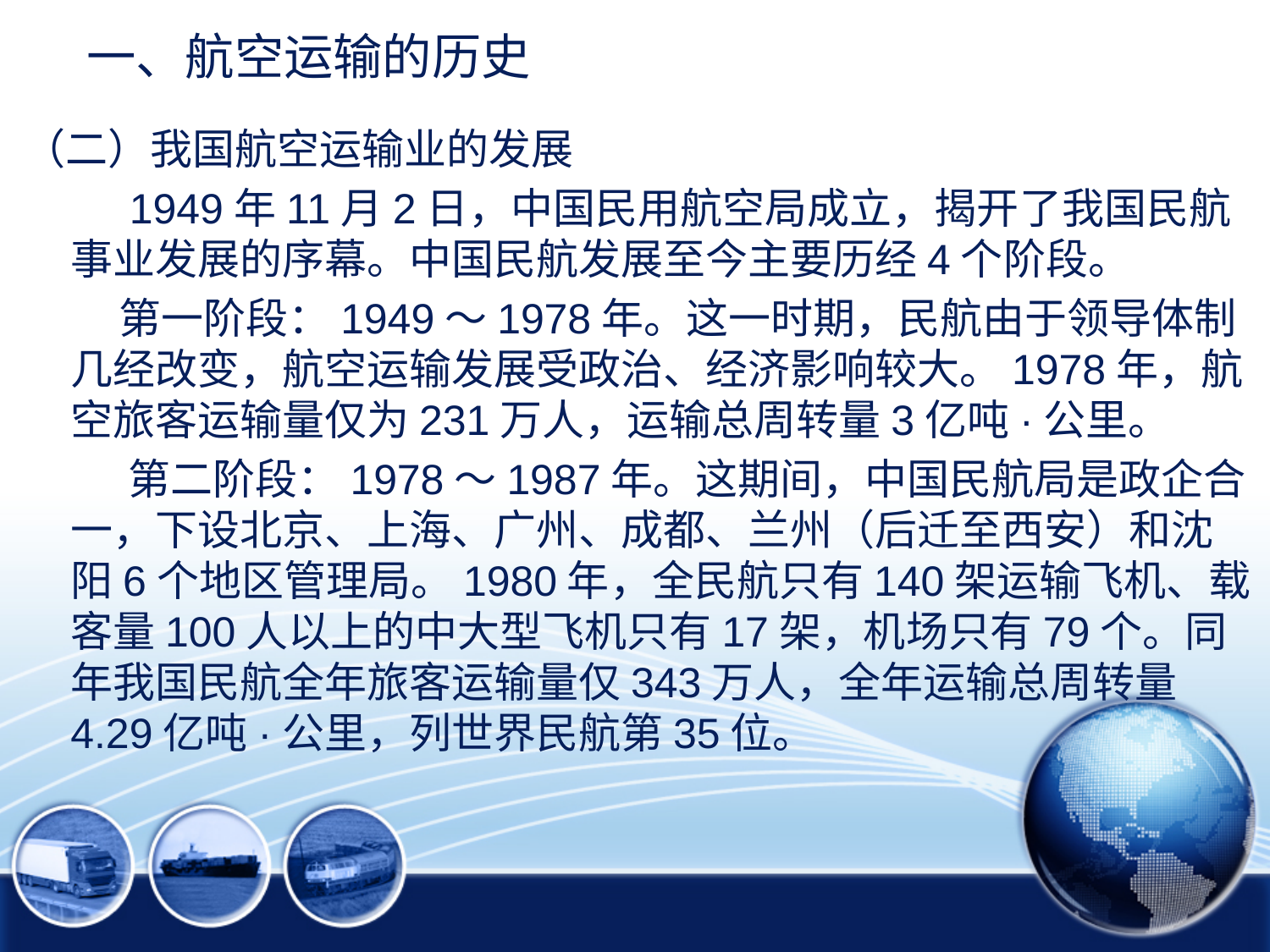

# 一、航空运输的历史
（二）我国航空运输业的发展
         1949年11月2日，中国民用航空局成立，揭开了我国民航事业发展的序幕。中国民航发展至今主要历经4个阶段。
         第一阶段：1949～1978年。这一时期，民航由于领导体制几经改变，航空运输发展受政治、经济影响较大。1978年，航空旅客运输量仅为231万人，运输总周转量3亿吨·公里。
          第二阶段：1978～1987年。这期间，中国民航局是政企合一，下设北京、上海、广州、成都、兰州（后迁至西安）和沈阳6个地区管理局。1980年，全民航只有140架运输飞机、载客量100人以上的中大型飞机只有17架，机场只有79个。同年我国民航全年旅客运输量仅343万人，全年运输总周转量4.29亿吨·公里，列世界民航第35位。